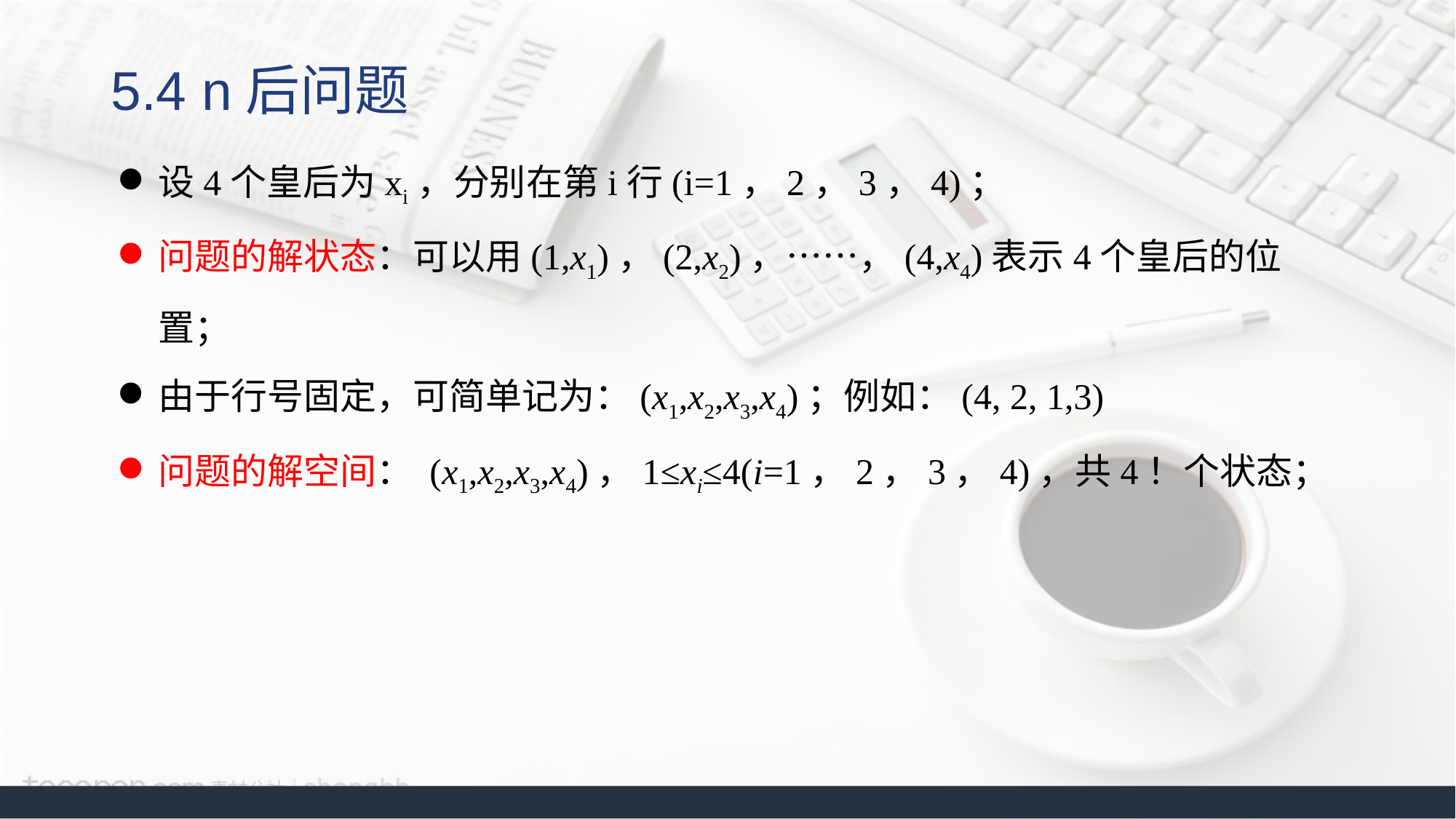

# 5.4 n后问题
设4个皇后为xi，分别在第i行(i=1，2，3，4)；
问题的解状态：可以用(1,x1)，(2,x2)，……，(4,x4)表示4个皇后的位置；
由于行号固定，可简单记为：(x1,x2,x3,x4)；例如：(4, 2, 1,3)
问题的解空间： (x1,x2,x3,x4)，1≤xi≤4(i=1，2，3，4)，共4！个状态；